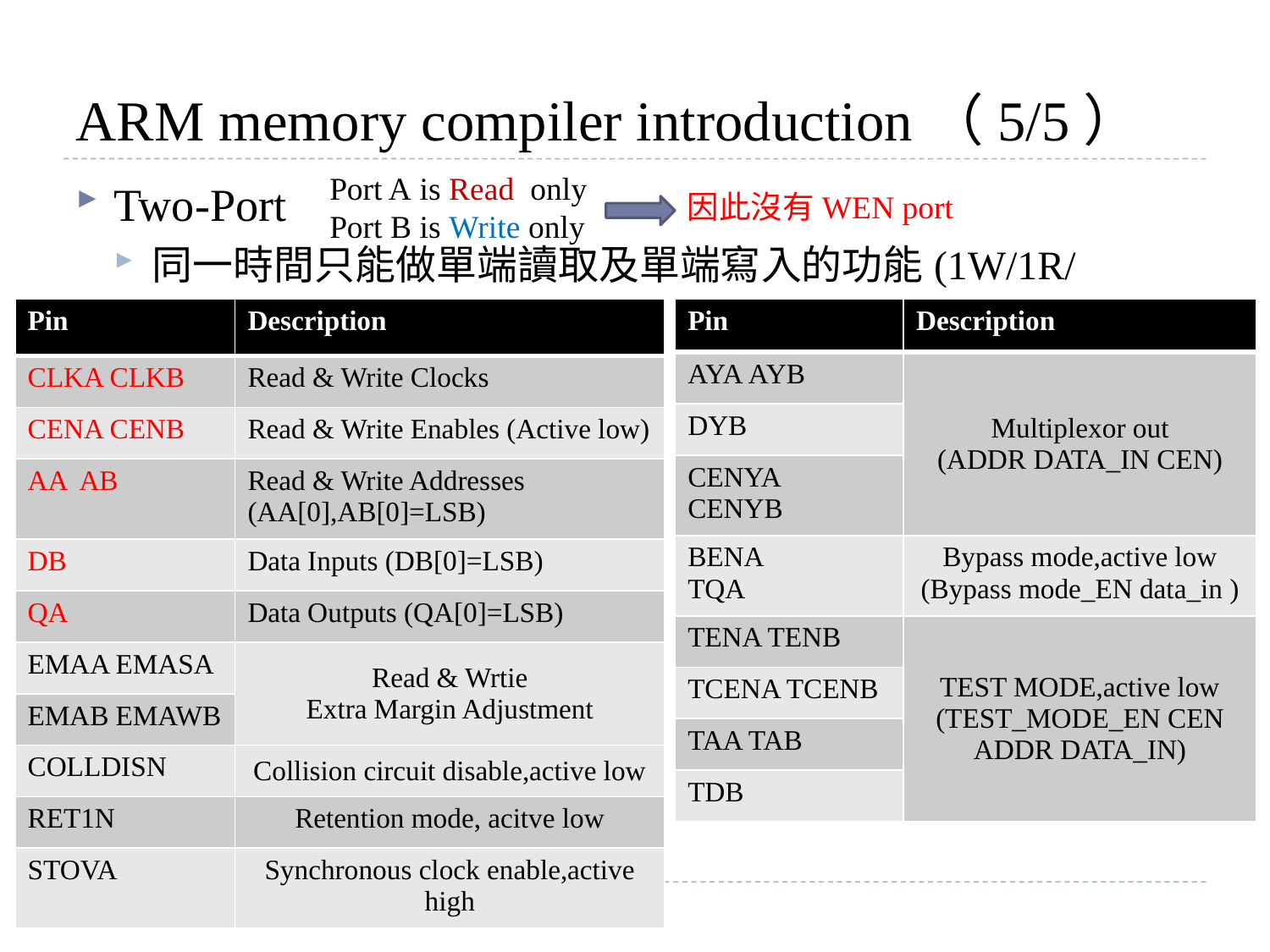

# ARM memory compiler introduction（5/5）
Port A is Read  only
Port B is Write only
Two-Port
同一時間只能做單端讀取及單端寫入的功能(1W/1R/1R1W)
因此沒有WEN port

| Pin | Description |
| --- | --- |
| CLKA CLKB | Read & Write Clocks |
| CENA CENB | Read & Write Enables (Active low) |
| AA AB | Read & Write Addresses (AA[0],AB[0]=LSB) |
| DB | Data Inputs (DB[0]=LSB) |
| QA | Data Outputs (QA[0]=LSB) |
| EMAA EMASA | Read & Wrtie Extra Margin Adjustment |
| EMAB EMAWB |  |
| COLLDISN | Collision circuit disable,active low |
| RET1N | Retention mode, acitve low |
| STOVA | Synchronous clock enable,active high |
| Pin | Description |
| --- | --- |
| AYA AYB | Multiplexor out (ADDR DATA\_IN CEN) |
| DYB | Extra Margin Adjustment |
| CENYA CENYB |  |
| BENA TQA | Bypass mode,active low (Bypass mode\_EN data\_in ) |
| TENA TENB | TEST MODE,active low (TEST\_MODE\_EN CEN ADDR DATA\_IN) |
| TCENA TCENB | TEST MODE,active low (CEN WEN A D Q 同前面) |
| TAA TAB |  |
| TDB |  |
9